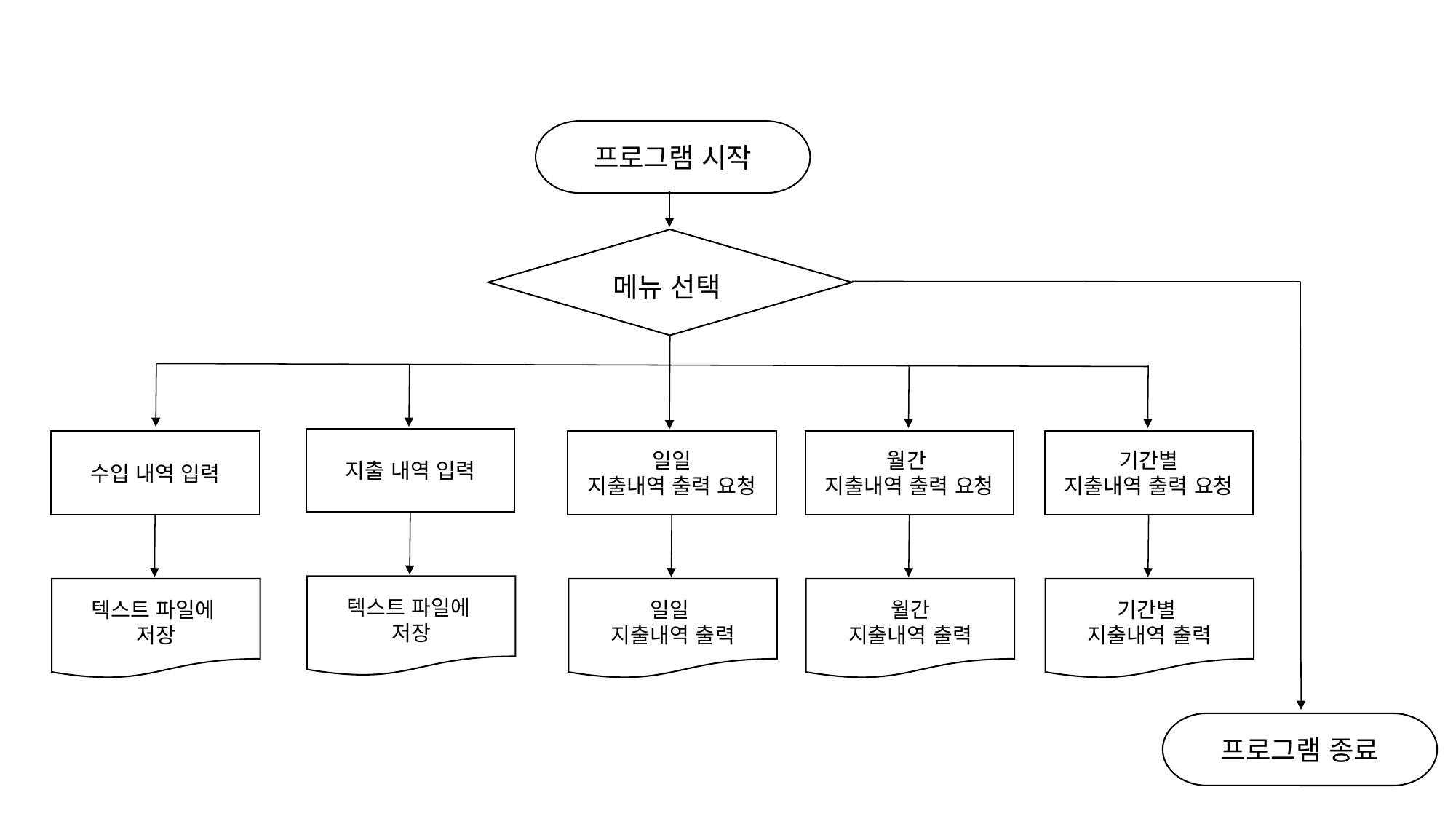

프로그램 시작

메뉴 선택
지출 내역 입력
일일
지출내역 출력 요청
월간
지출내역 출력 요청
기간별
지출내역 출력 요청
수입 내역 입력

텍스트 파일에
저장
일일
지출내역 출력
월간
지출내역 출력
기간별
지출내역 출력
텍스트 파일에
저장
프로그램 종료